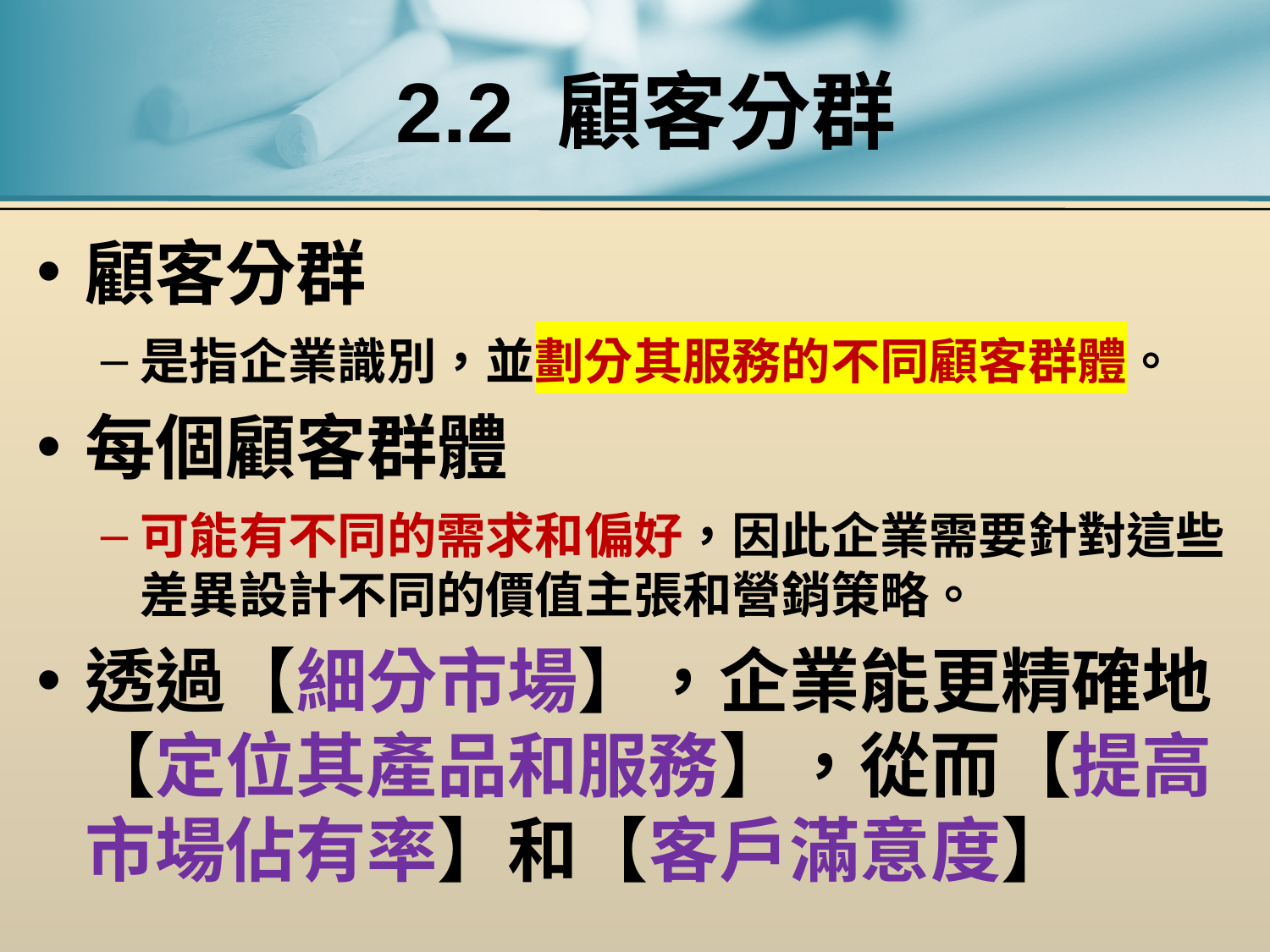

# 2.2 顧客分群
顧客分群
是指企業識別，並劃分其服務的不同顧客群體。
每個顧客群體
可能有不同的需求和偏好，因此企業需要針對這些差異設計不同的價值主張和營銷策略。
透過【細分市場】，企業能更精確地【定位其產品和服務】，從而【提高市場佔有率】和【客戶滿意度】